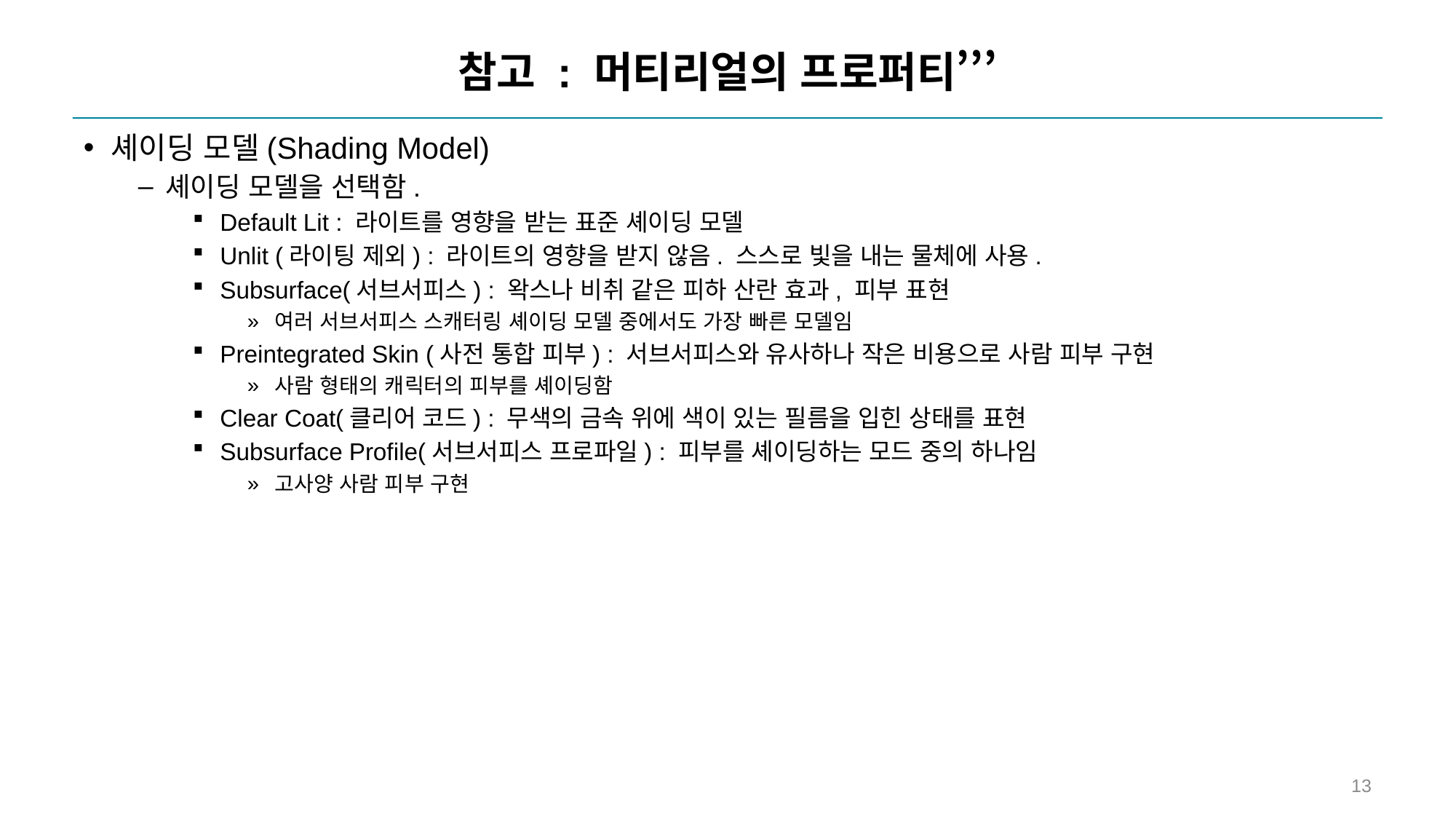

# 참고 : 머티리얼의 프로퍼티’’’
셰이딩 모델(Shading Model)
셰이딩 모델을 선택함.
Default Lit : 라이트를 영향을 받는 표준 셰이딩 모델
Unlit (라이팅 제외) : 라이트의 영향을 받지 않음. 스스로 빛을 내는 물체에 사용.
Subsurface(서브서피스) : 왁스나 비취 같은 피하 산란 효과, 피부 표현
여러 서브서피스 스캐터링 셰이딩 모델 중에서도 가장 빠른 모델임
Preintegrated Skin (사전 통합 피부) : 서브서피스와 유사하나 작은 비용으로 사람 피부 구현
사람 형태의 캐릭터의 피부를 셰이딩함
Clear Coat(클리어 코드) : 무색의 금속 위에 색이 있는 필름을 입힌 상태를 표현
Subsurface Profile(서브서피스 프로파일) : 피부를 셰이딩하는 모드 중의 하나임
고사양 사람 피부 구현

13